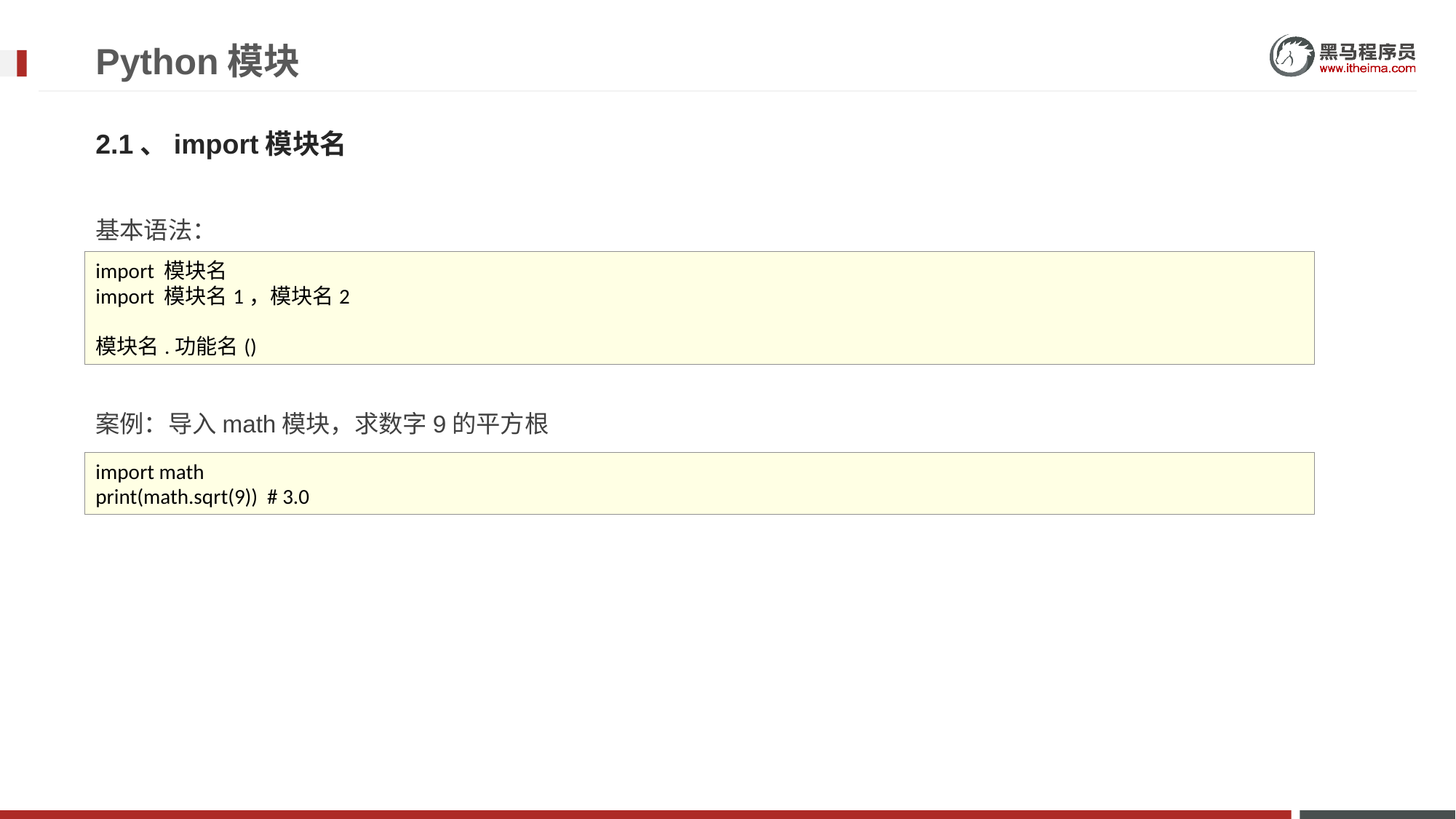

# Python模块
2.1、import模块名
基本语法：

案例：导入math模块，求数字9的平方根
import 模块名
import 模块名1，模块名2

模块名.功能名()
import math
print(math.sqrt(9))  # 3.0